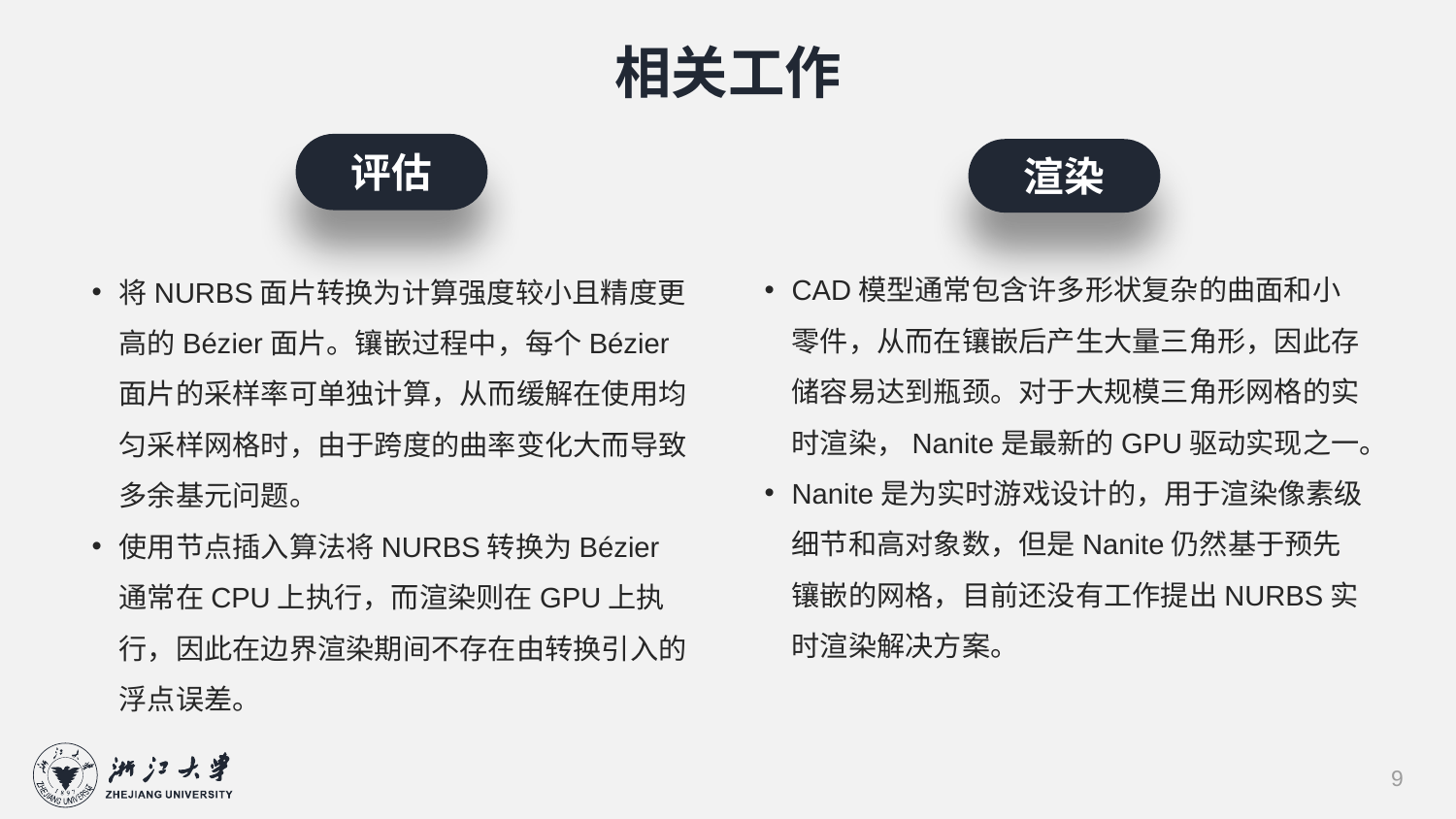

相关工作
评估
渲染
CAD模型通常包含许多形状复杂的曲面和小零件，从而在镶嵌后产生大量三角形，因此存储容易达到瓶颈。对于大规模三角形网格的实时渲染，Nanite是最新的GPU驱动实现之一。
Nanite是为实时游戏设计的，用于渲染像素级细节和高对象数，但是Nanite仍然基于预先镶嵌的网格，目前还没有工作提出NURBS实时渲染解决方案。
将NURBS面片转换为计算强度较小且精度更高的Bézier面片。镶嵌过程中，每个Bézier面片的采样率可单独计算，从而缓解在使用均匀采样网格时，由于跨度的曲率变化大而导致多余基元问题。
使用节点插入算法将NURBS转换为Bézier通常在CPU上执行，而渲染则在GPU上执行，因此在边界渲染期间不存在由转换引入的浮点误差。
9